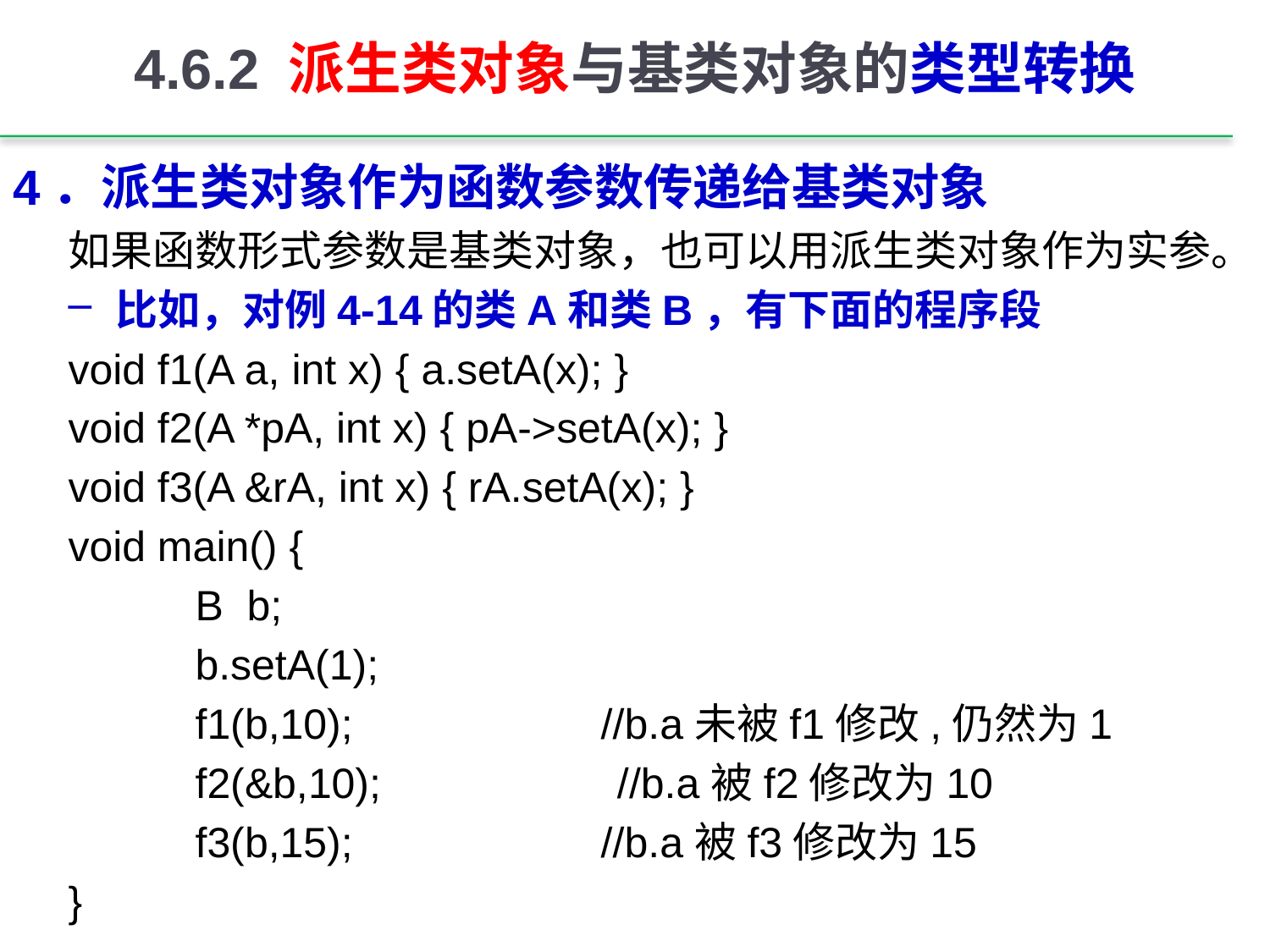

# 4.6.2 派生类对象与基类对象的类型转换
4．派生类对象作为函数参数传递给基类对象
如果函数形式参数是基类对象，也可以用派生类对象作为实参。
比如，对例4-14的类A和类B，有下面的程序段
void f1(A a, int x) { a.setA(x); }
void f2(A *pA, int x) { pA->setA(x); }
void f3(A &rA, int x) { rA.setA(x); }
void main() {
	B  b;
	b.setA(1);
	f1(b,10);                     //b.a未被f1修改,仍然为1
	f2(&b,10);                    //b.a被f2修改为10
	f3(b,15);                     //b.a被f3修改为15
}